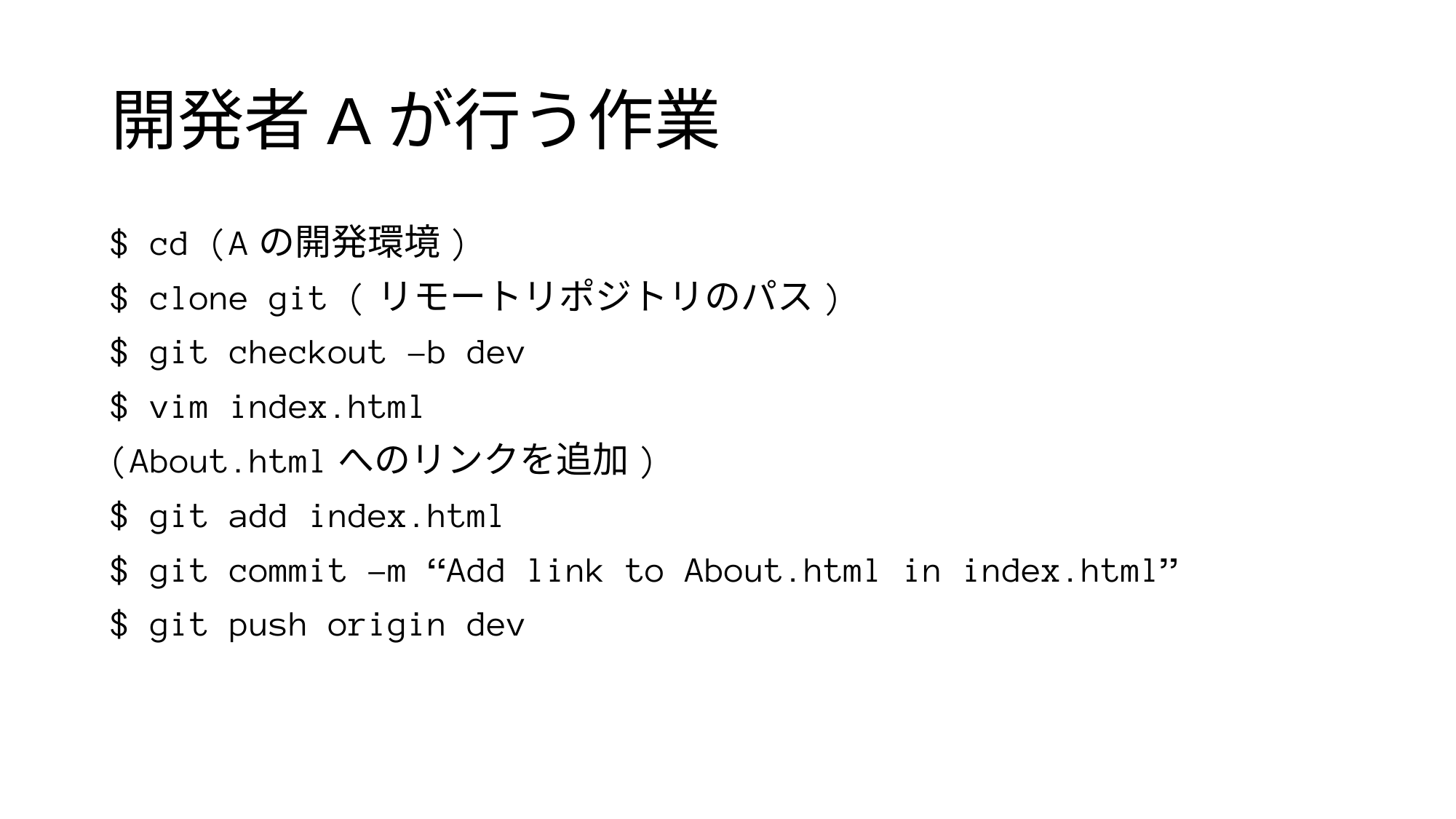

# 開発者Aが行う作業
$ cd (Aの開発環境)
$ clone git (リモートリポジトリのパス)
$ git checkout –b dev
$ vim index.html
(About.htmlへのリンクを追加)
$ git add index.html
$ git commit –m “Add link to About.html in index.html”
$ git push origin dev